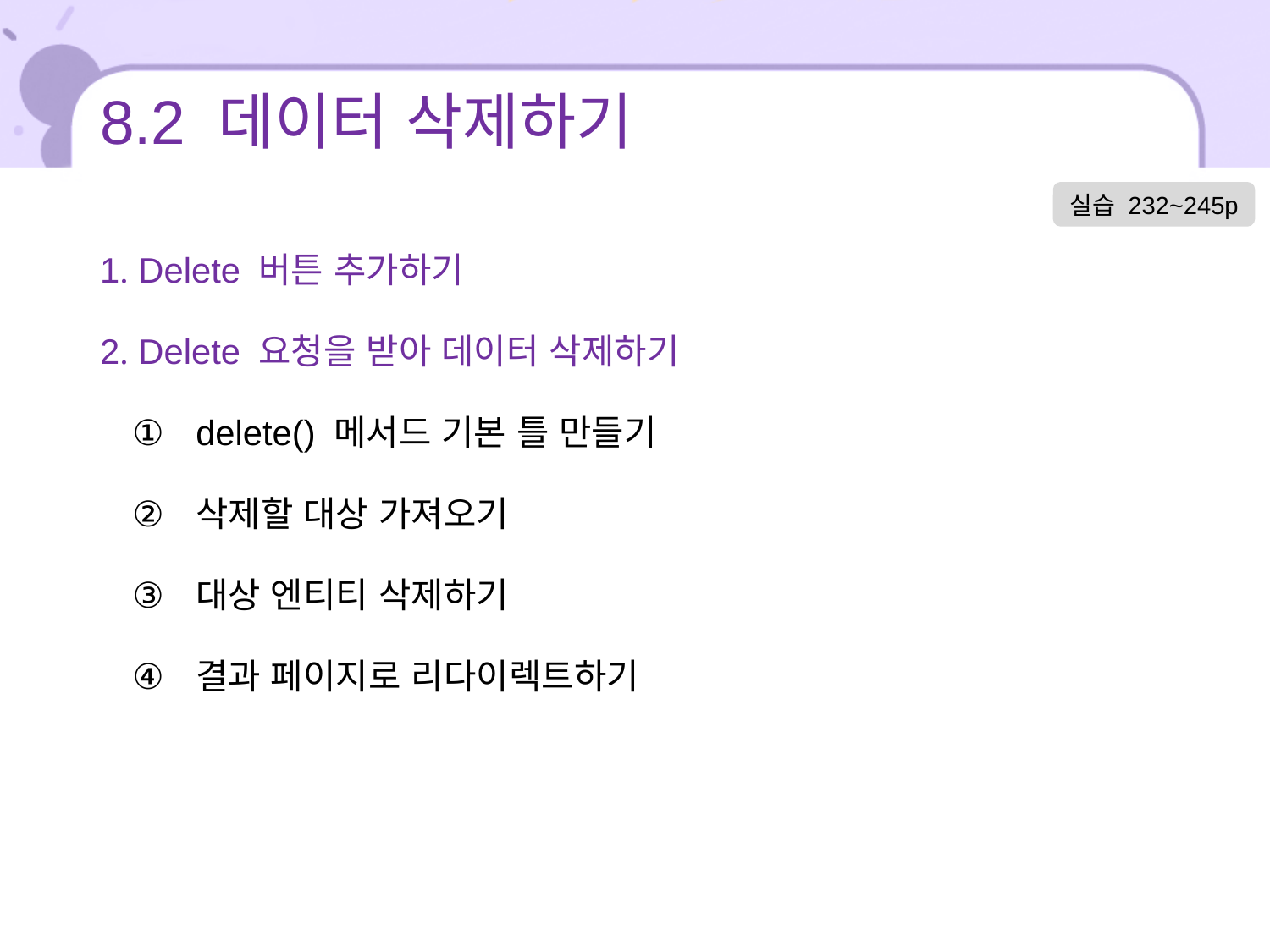

# 8.2 데이터 삭제하기
실습 232~245p
1. Delete 버튼 추가하기
2. Delete 요청을 받아 데이터 삭제하기
delete() 메서드 기본 틀 만들기
삭제할 대상 가져오기
대상 엔티티 삭제하기
결과 페이지로 리다이렉트하기